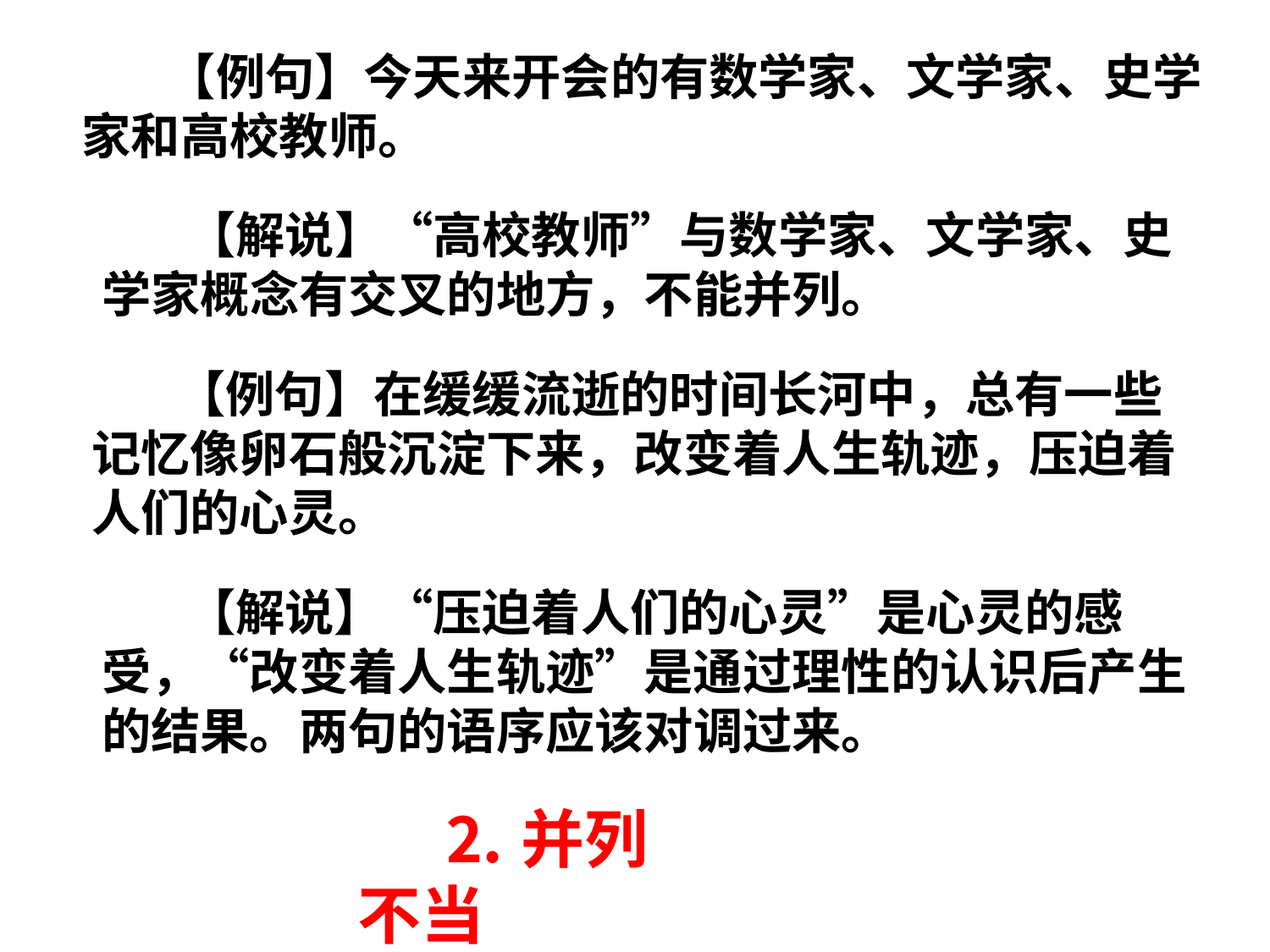

【例句】今天来开会的有数学家、文学家、史学家和高校教师。
【解说】“高校教师”与数学家、文学家、史学家概念有交叉的地方，不能并列。
【例句】在缓缓流逝的时间长河中，总有一些记忆像卵石般沉淀下来，改变着人生轨迹，压迫着人们的心灵。
【解说】“压迫着人们的心灵”是心灵的感受，“改变着人生轨迹”是通过理性的认识后产生的结果。两句的语序应该对调过来。
⒉并列不当